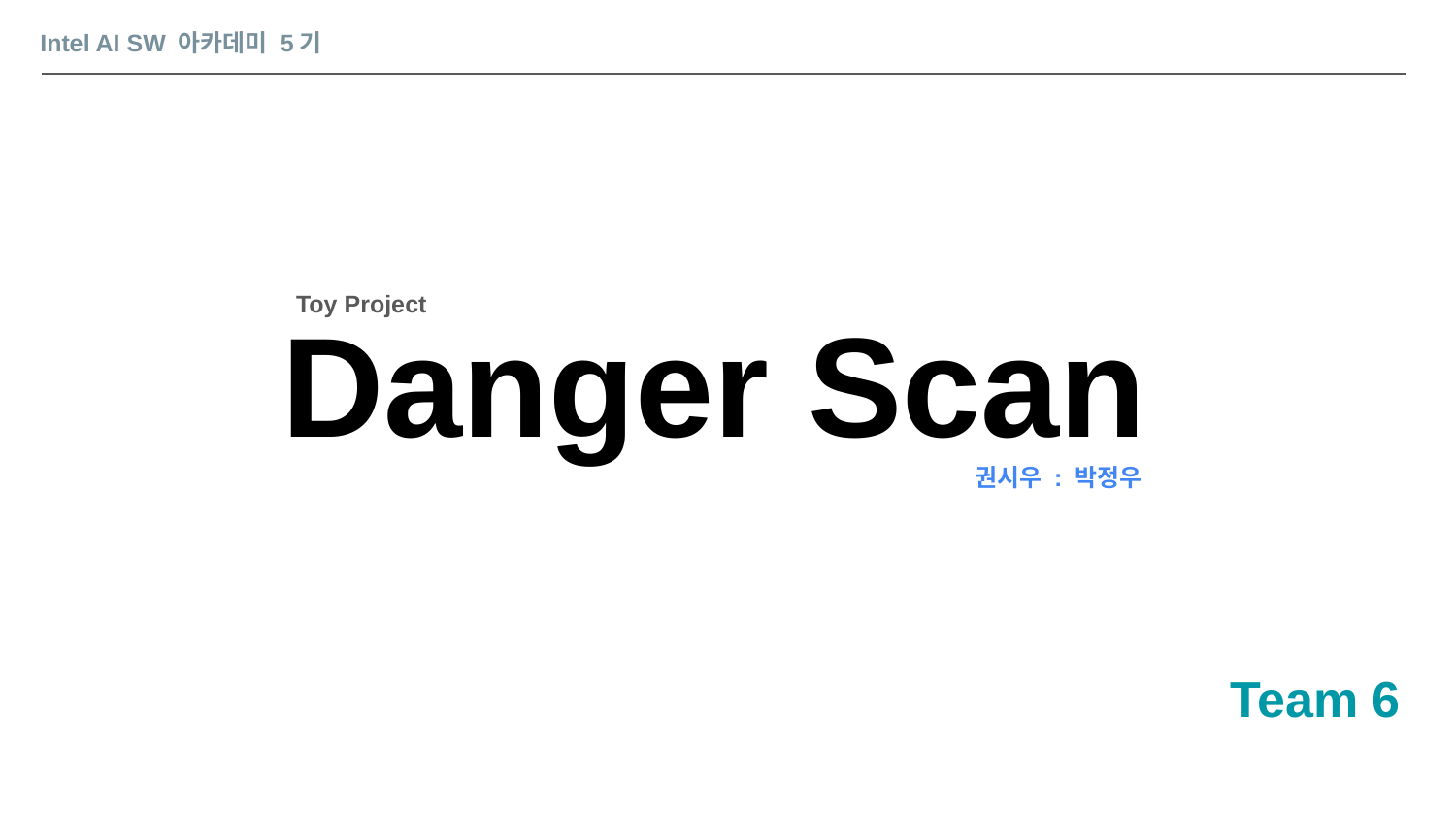

Intel AI SW 아카데미 5기
Toy Project

Danger Scan

권시우 : 박정우

Team 6